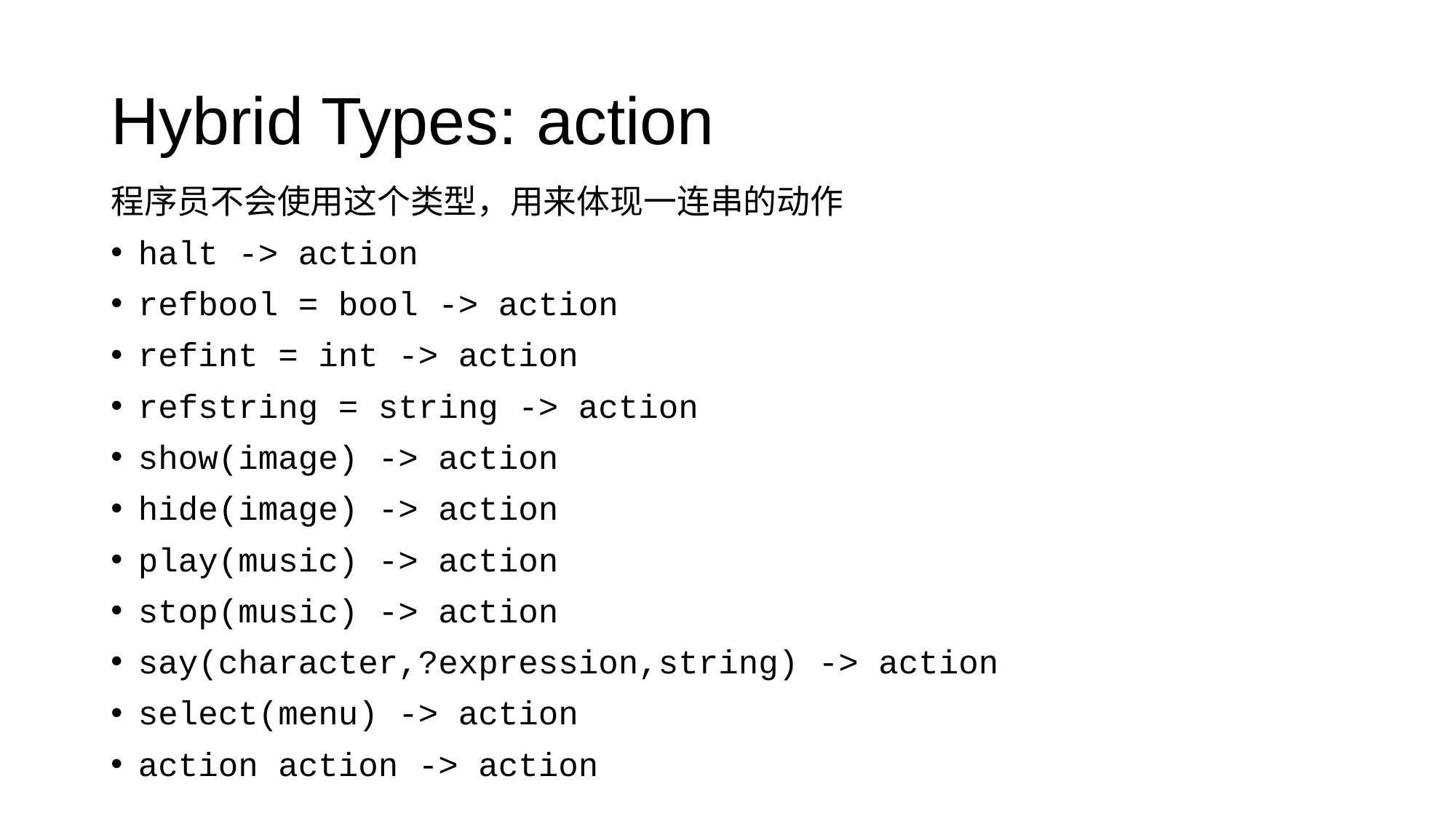

# Hybrid Types: action
程序员不会使用这个类型，用来体现一连串的动作
halt -> action
refbool = bool -> action
refint = int -> action
refstring = string -> action
show(image) -> action
hide(image) -> action
play(music) -> action
stop(music) -> action
say(character,?expression,string) -> action
select(menu) -> action
action action -> action